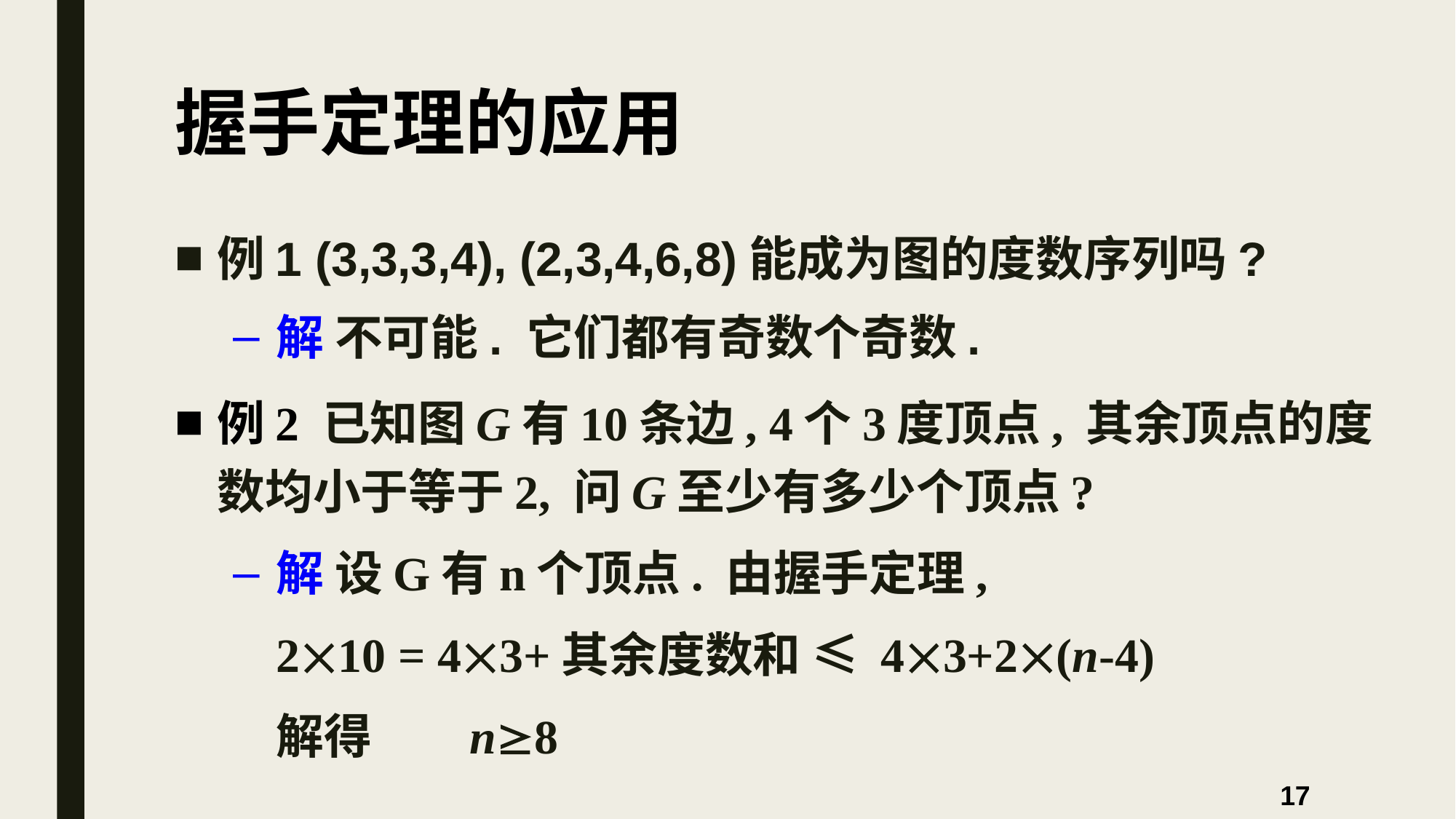

# 握手定理的应用
例1 (3,3,3,4), (2,3,4,6,8)能成为图的度数序列吗?
解 不可能. 它们都有奇数个奇数.
例2 已知图G有10条边, 4个3度顶点, 其余顶点的度数均小于等于2, 问G至少有多少个顶点?
解 设G有n个顶点. 由握手定理,
	2×10 = 4×3+其余度数和 ≤ 4×3+2×(n-4)
	解得        n≥8
17